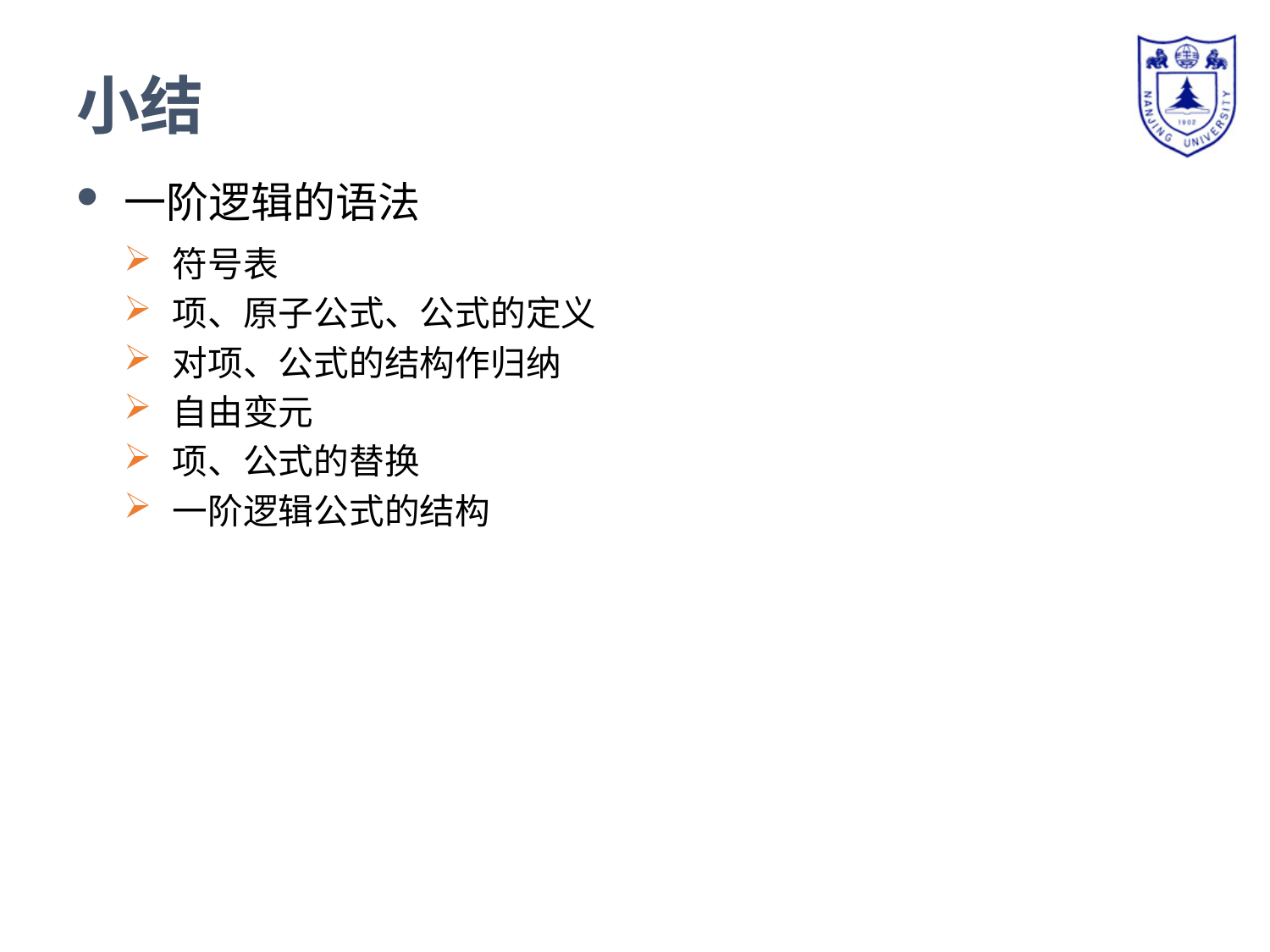

# 小结
一阶逻辑的语法
符号表
项、原子公式、公式的定义
对项、公式的结构作归纳
自由变元
项、公式的替换
一阶逻辑公式的结构

51